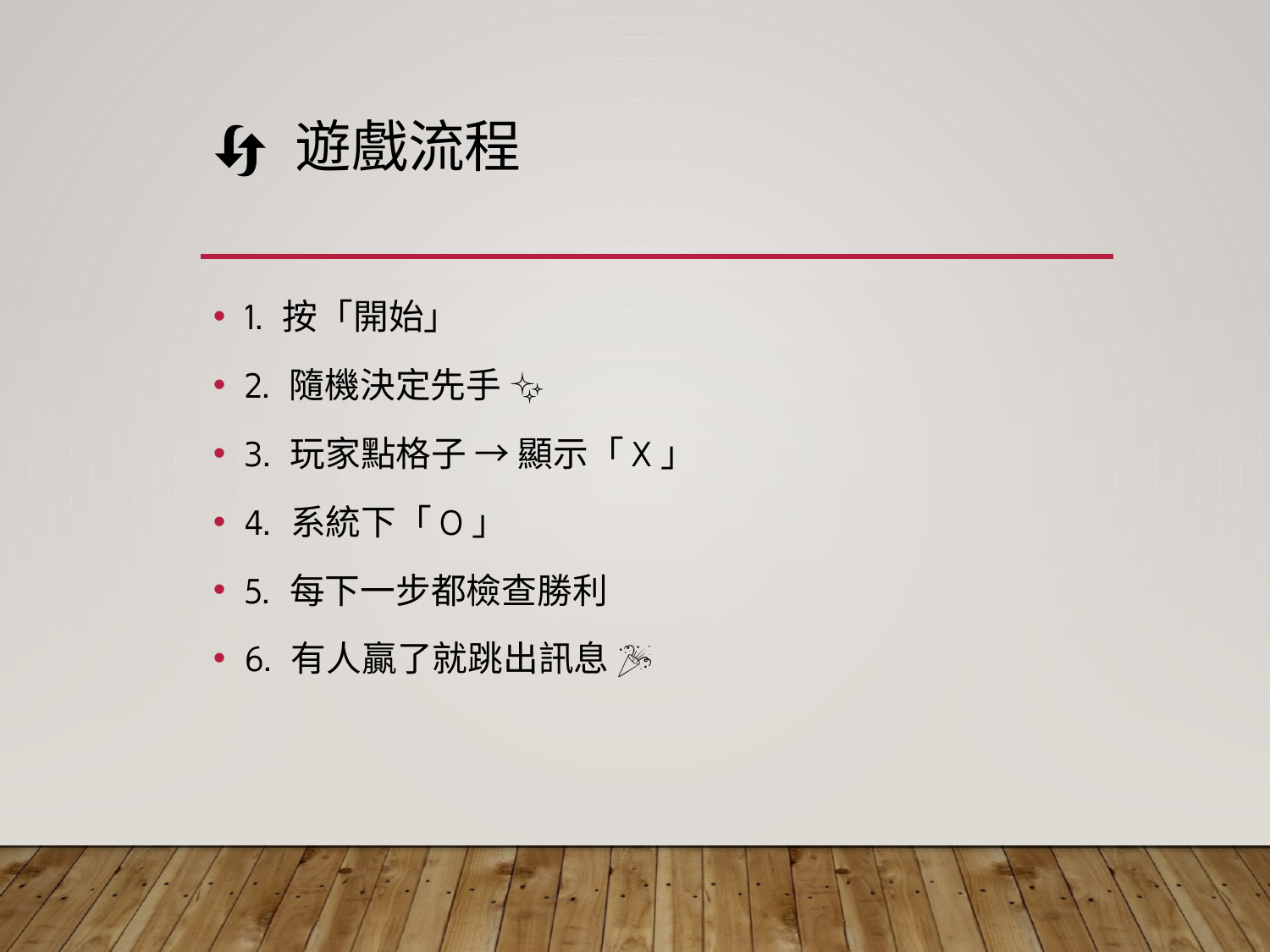

# 🔄 遊戲流程
1. 按「開始」
2. 隨機決定先手 ✨
3. 玩家點格子 → 顯示「X」
4. 系統下「O」
5. 每下一步都檢查勝利
6. 有人贏了就跳出訊息 🎉